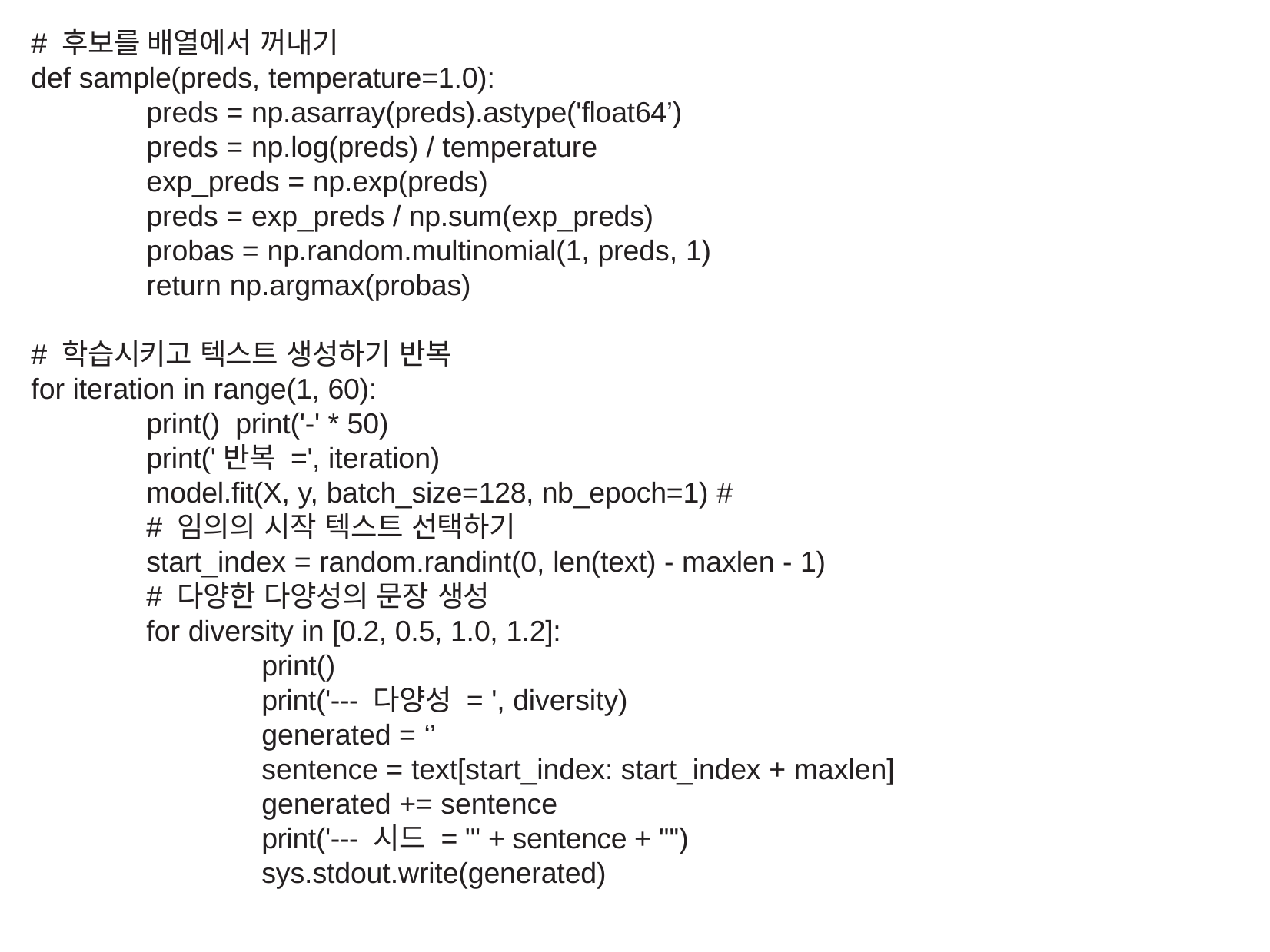

# 후보를 배열에서 꺼내기
def sample(preds, temperature=1.0):
	preds = np.asarray(preds).astype('float64’)
	preds = np.log(preds) / temperature
	exp_preds = np.exp(preds)
	preds = exp_preds / np.sum(exp_preds)
	probas = np.random.multinomial(1, preds, 1)
	return np.argmax(probas)

# 학습시키고 텍스트 생성하기 반복
for iteration in range(1, 60):
	print()  print('-' * 50)
	print('반복 =', iteration)
	model.fit(X, y, batch_size=128, nb_epoch=1) #
	# 임의의 시작 텍스트 선택하기
	start_index = random.randint(0, len(text) - maxlen - 1)
	# 다양한 다양성의 문장 생성
	for diversity in [0.2, 0.5, 1.0, 1.2]:
		print()
		print('--- 다양성 = ', diversity)
		generated = ‘’
		sentence = text[start_index: start_index + maxlen]
		generated += sentence
		print('--- 시드 = "' + sentence + '"')
		sys.stdout.write(generated)